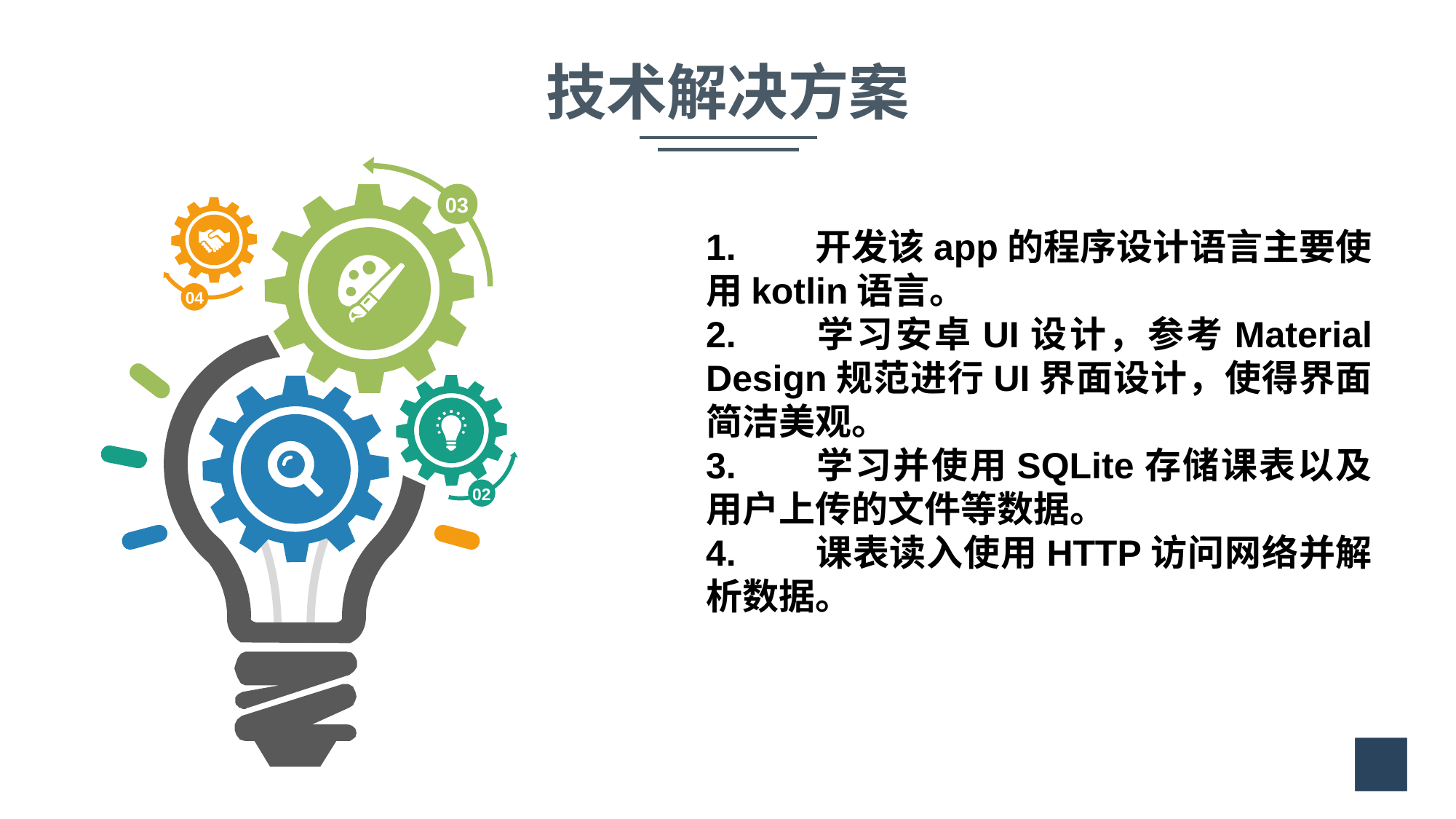

# 技术解决方案

03

04

02

1.	开发该app的程序设计语言主要使用kotlin语言。
2.	学习安卓UI设计，参考Material Design规范进行UI界面设计，使得界面简洁美观。
3.	学习并使用SQLite存储课表以及用户上传的文件等数据。
4.	课表读入使用HTTP访问网络并解析数据。